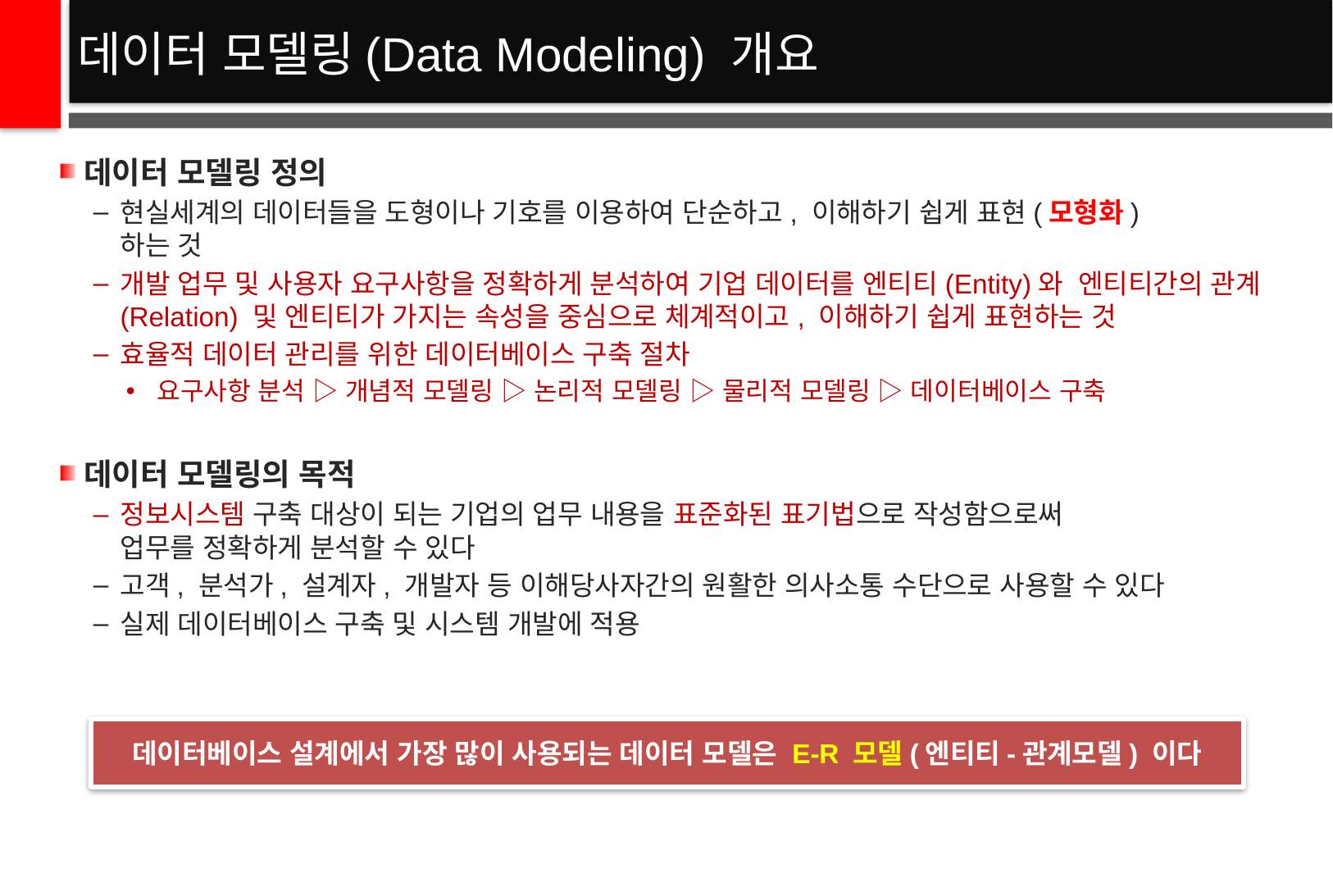

# 데이터 모델링(Data Modeling) 개요
데이터 모델링 정의
현실세계의 데이터들을 도형이나 기호를 이용하여 단순하고, 이해하기 쉽게 표현(모형화)
하는 것
개발 업무 및 사용자 요구사항을 정확하게 분석하여 기업 데이터를 엔티티(Entity)와  엔티티간의 관계(Relation) 및 엔티티가 가지는 속성을 중심으로 체계적이고, 이해하기 쉽게 표현하는 것
효율적 데이터 관리를 위한 데이터베이스 구축 절차
요구사항 분석 ▷ 개념적 모델링 ▷ 논리적 모델링 ▷ 물리적 모델링 ▷ 데이터베이스 구축

데이터 모델링의 목적
정보시스템 구축 대상이 되는 기업의 업무 내용을 표준화된 표기법으로 작성함으로써
업무를 정확하게 분석할 수 있다
고객, 분석가, 설계자, 개발자 등 이해당사자간의 원활한 의사소통 수단으로 사용할 수 있다
실제 데이터베이스 구축 및 시스템 개발에 적용
데이터베이스 설계에서 가장 많이 사용되는 데이터 모델은 E-R 모델(엔티티-관계모델) 이다